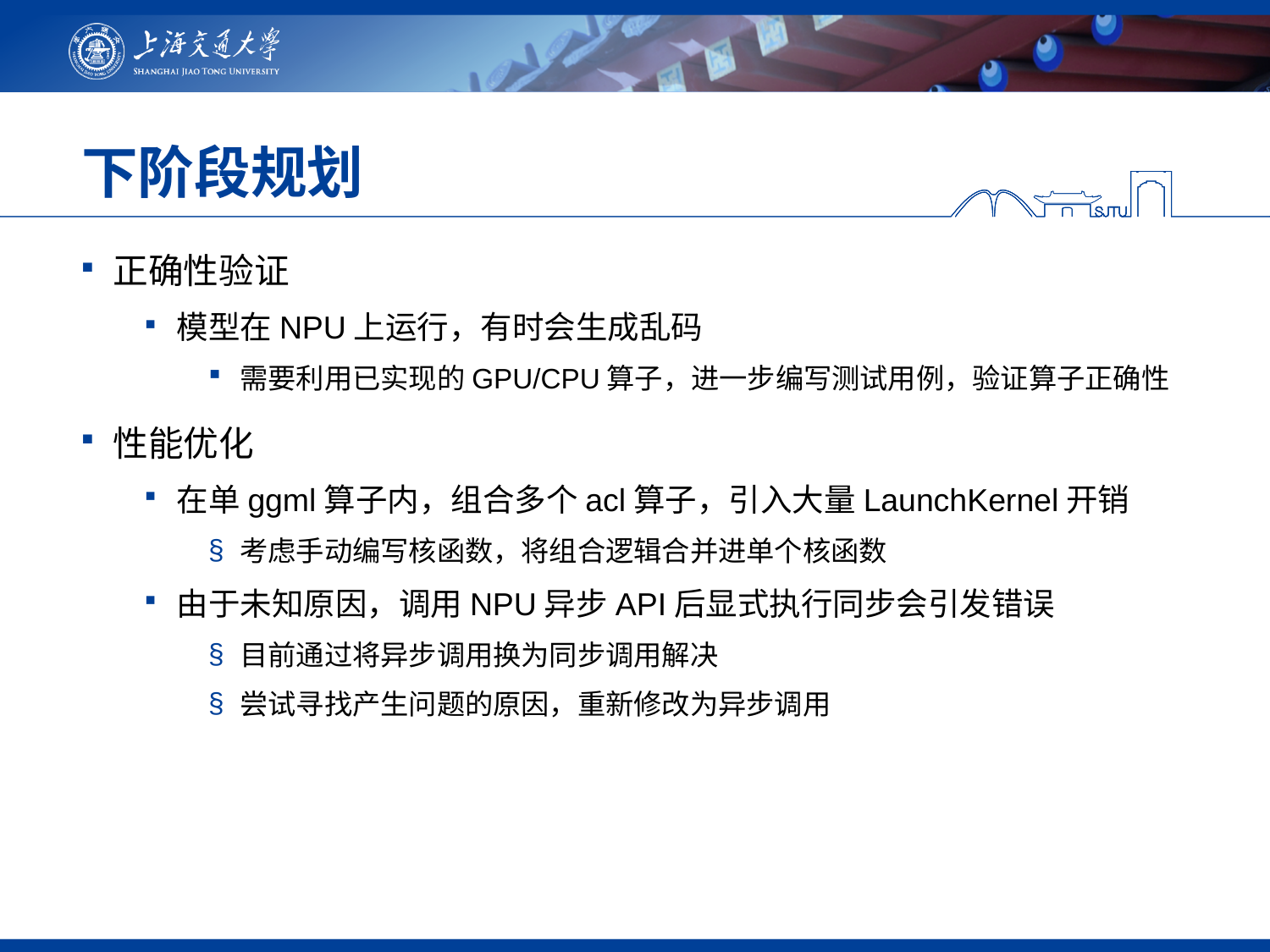

# 下阶段规划
正确性验证
模型在NPU上运行，有时会生成乱码
需要利用已实现的GPU/CPU算子，进一步编写测试用例，验证算子正确性
性能优化
在单ggml算子内，组合多个acl算子，引入大量LaunchKernel开销
考虑手动编写核函数，将组合逻辑合并进单个核函数
由于未知原因，调用NPU异步API后显式执行同步会引发错误
目前通过将异步调用换为同步调用解决
尝试寻找产生问题的原因，重新修改为异步调用